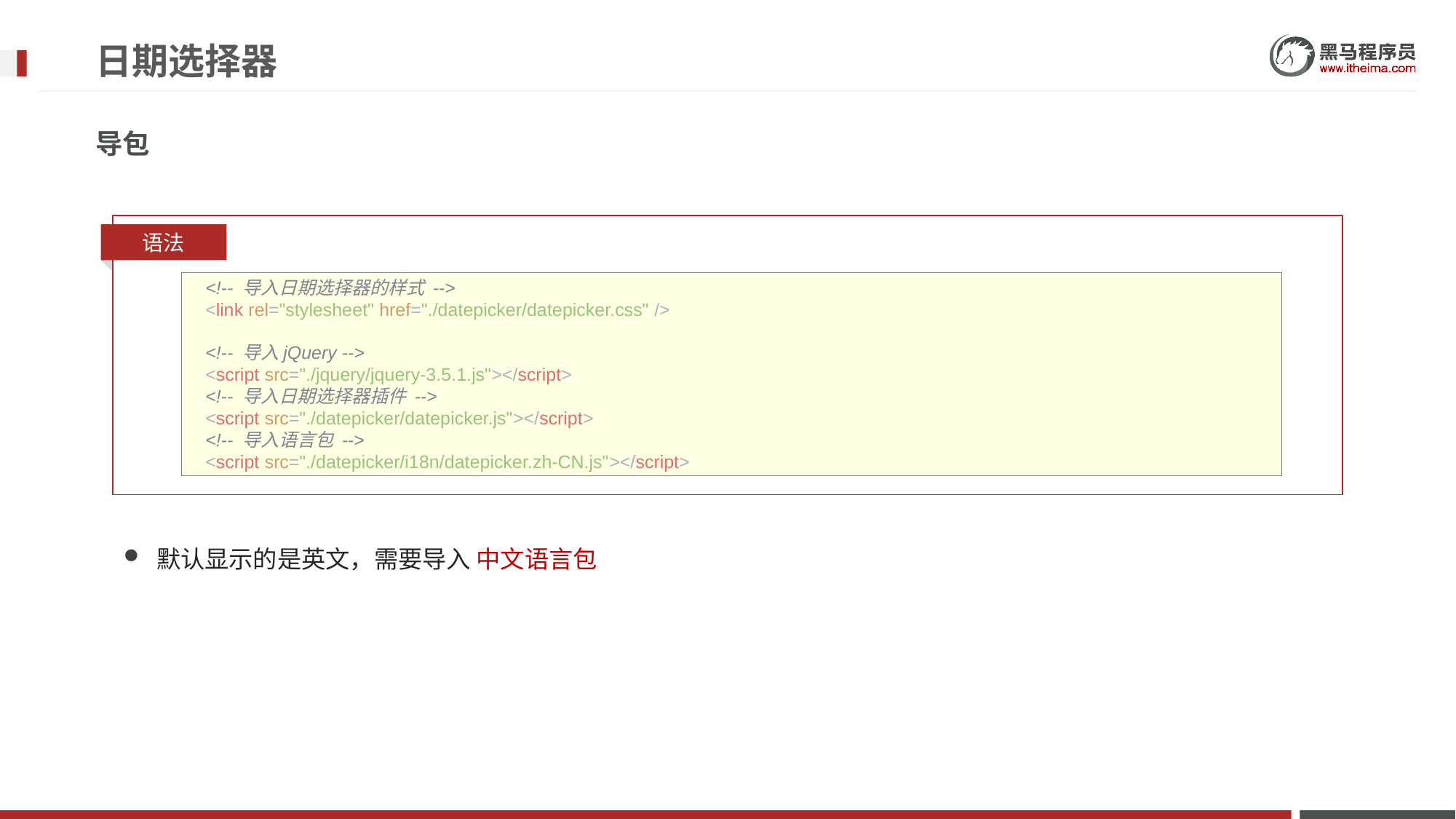

# 日期选择器
导包

语法

    <!-- 导入日期选择器的样式 -->
    <link rel="stylesheet" href="./datepicker/datepicker.css" />

    <!-- 导入jQuery -->
    <script src="./jquery/jquery-3.5.1.js"></script>
    <!-- 导入日期选择器插件 -->
    <script src="./datepicker/datepicker.js"></script>
    <!-- 导入语言包 -->
    <script src="./datepicker/i18n/datepicker.zh-CN.js"></script>

默认显示的是英文，需要导入 中文语言包